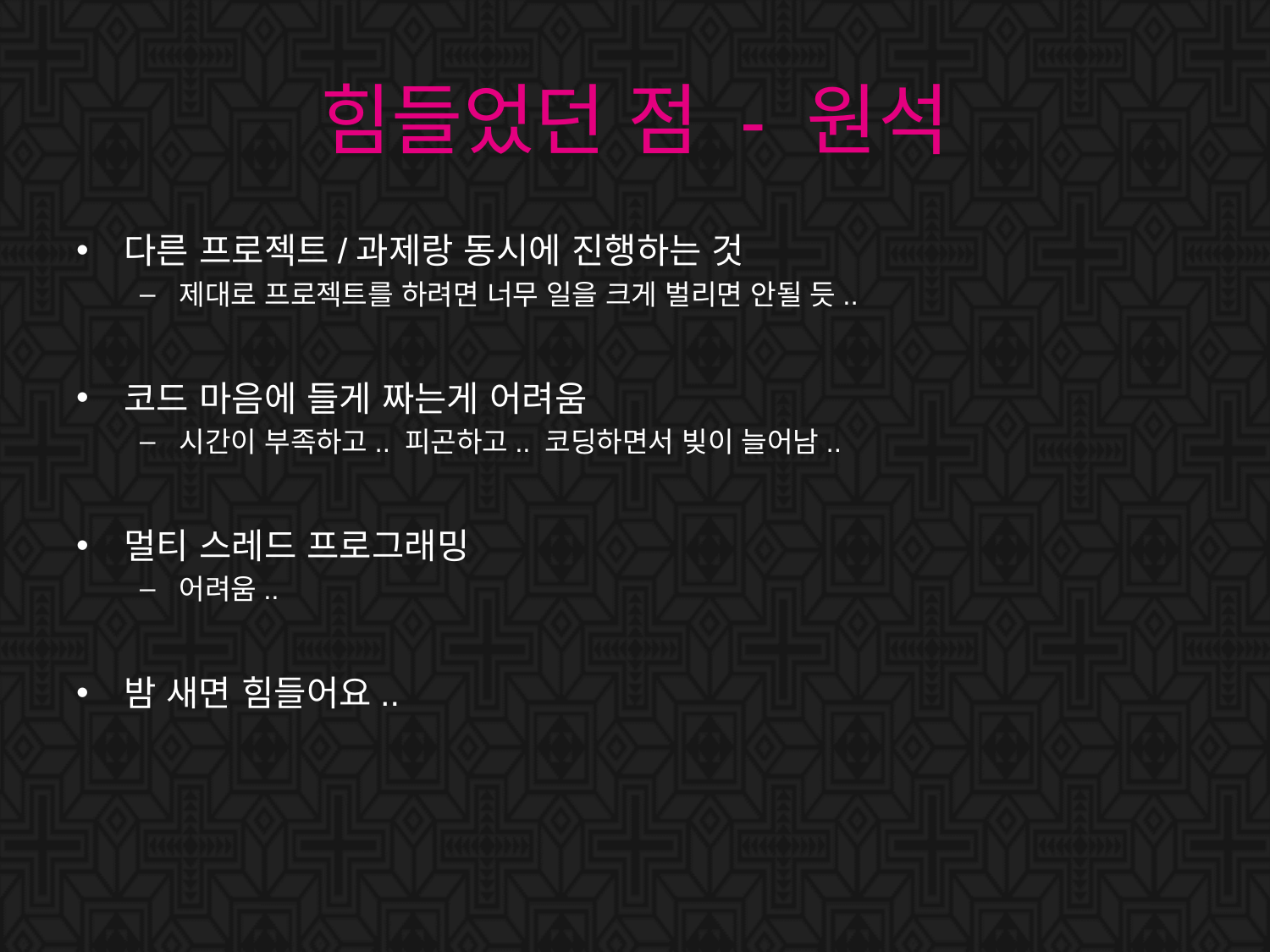

# 힘들었던 점 - 원석
다른 프로젝트/과제랑 동시에 진행하는 것
제대로 프로젝트를 하려면 너무 일을 크게 벌리면 안될 듯..

코드 마음에 들게 짜는게 어려움
시간이 부족하고.. 피곤하고.. 코딩하면서 빚이 늘어남..

멀티 스레드 프로그래밍
어려움..

밤 새면 힘들어요..